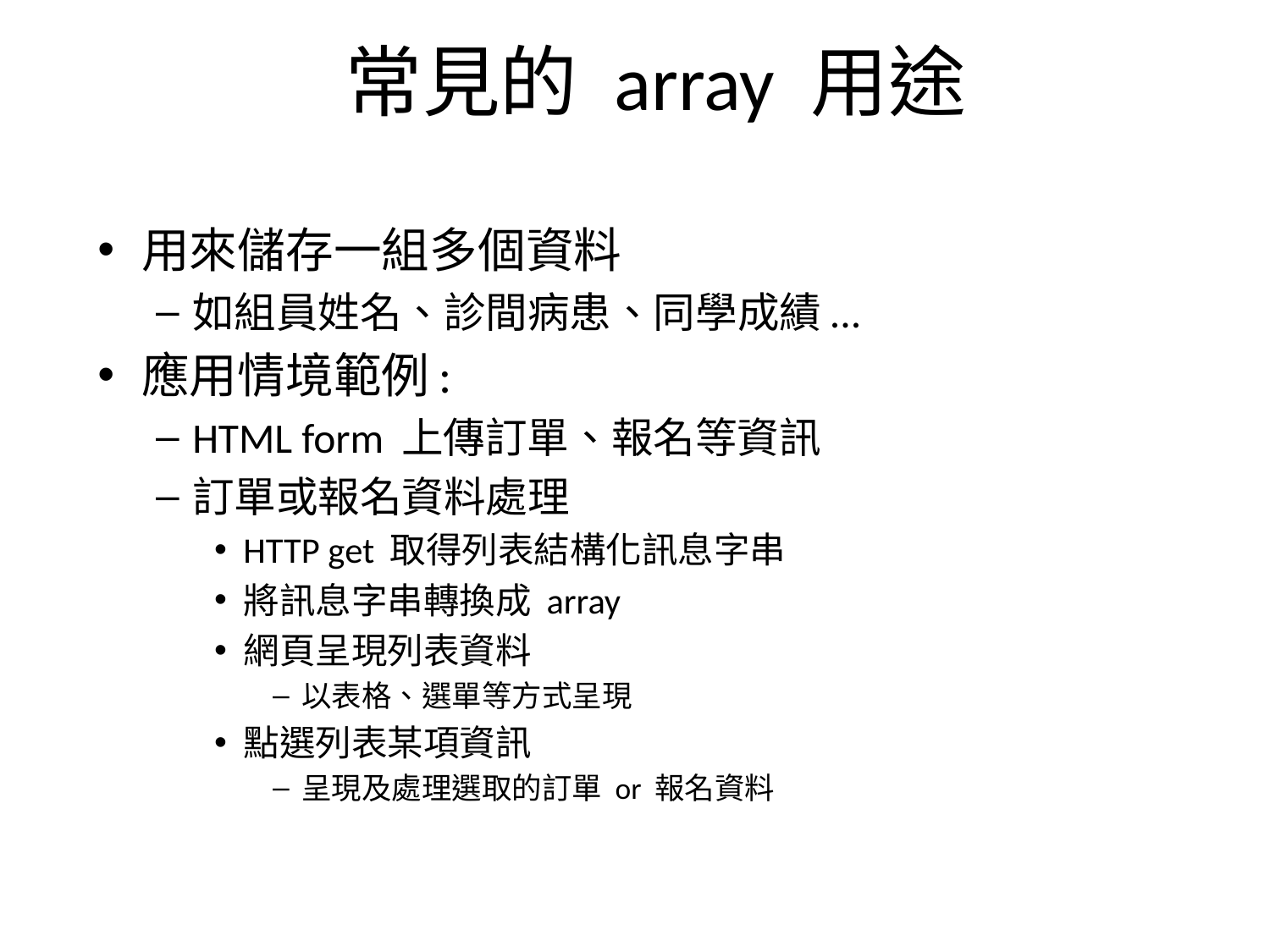

# 常見的 array 用途

用來儲存一組多個資料
如組員姓名、診間病患、同學成績...
應用情境範例:
HTML form 上傳訂單、報名等資訊
訂單或報名資料處理
HTTP get 取得列表結構化訊息字串
將訊息字串轉換成 array
網頁呈現列表資料
以表格、選單等方式呈現
點選列表某項資訊
呈現及處理選取的訂單 or 報名資料